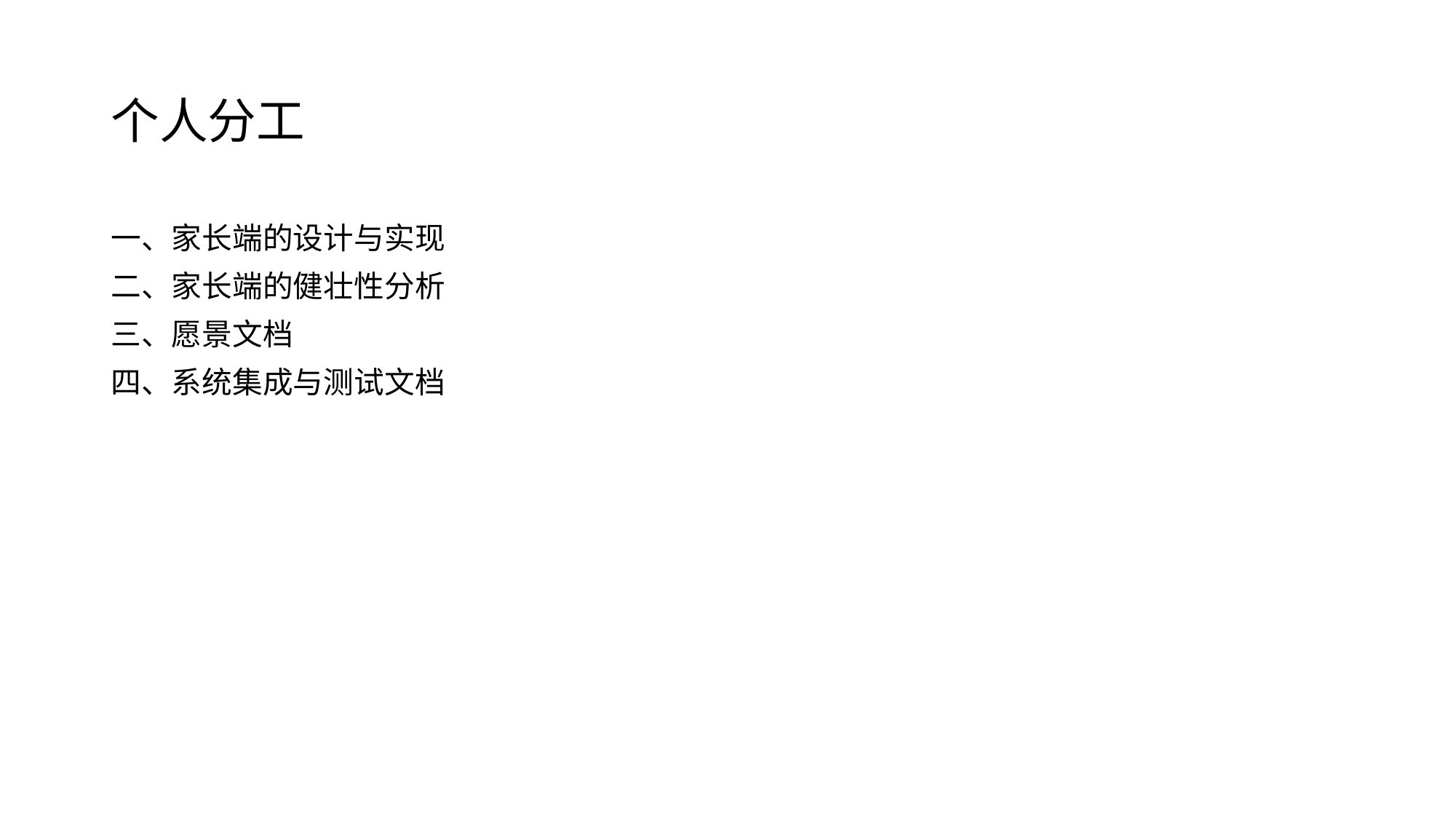

# 个人分工
一、家长端的设计与实现
二、家长端的健壮性分析
三、愿景文档
四、系统集成与测试文档